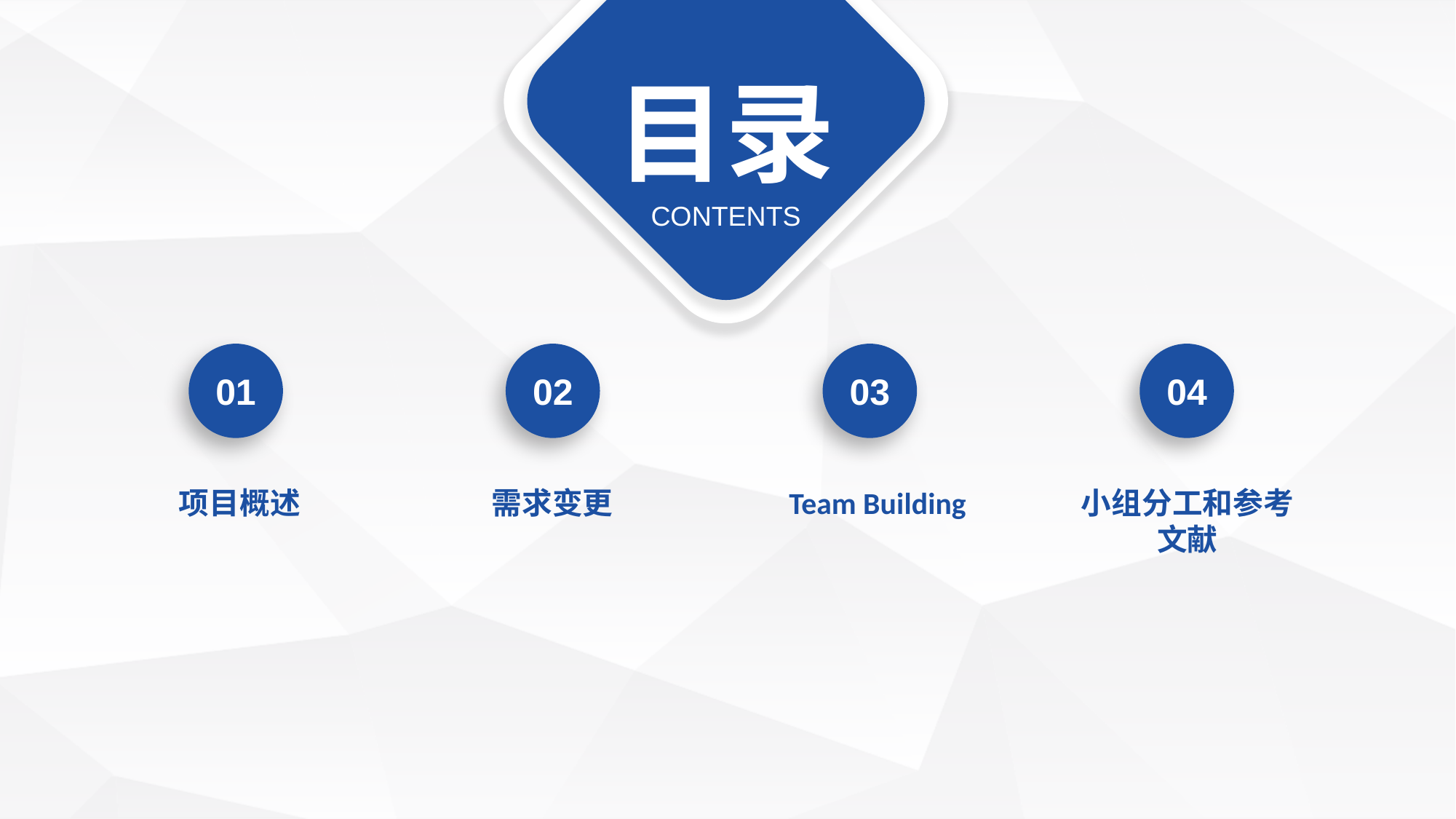

目录
CONTENTS

01
02
03
04
项目概述
需求变更
Team Building
小组分工和参考文献